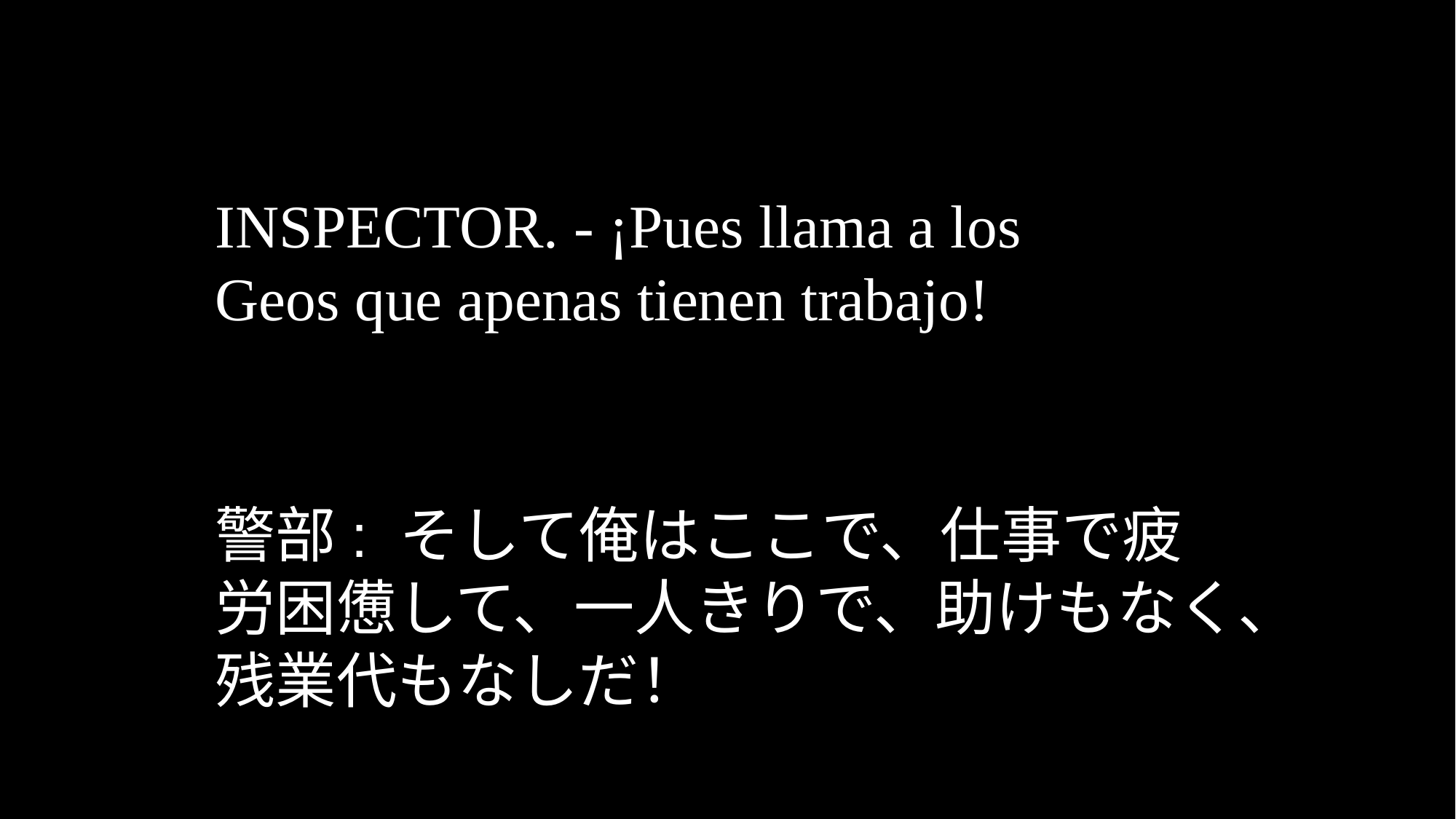

INSPECTOR. - ¡Pues llama a los Geos que apenas tienen trabajo!

警部: そして俺はここで、仕事で疲労困憊して、一人きりで、助けもなく、残業代もなしだ！